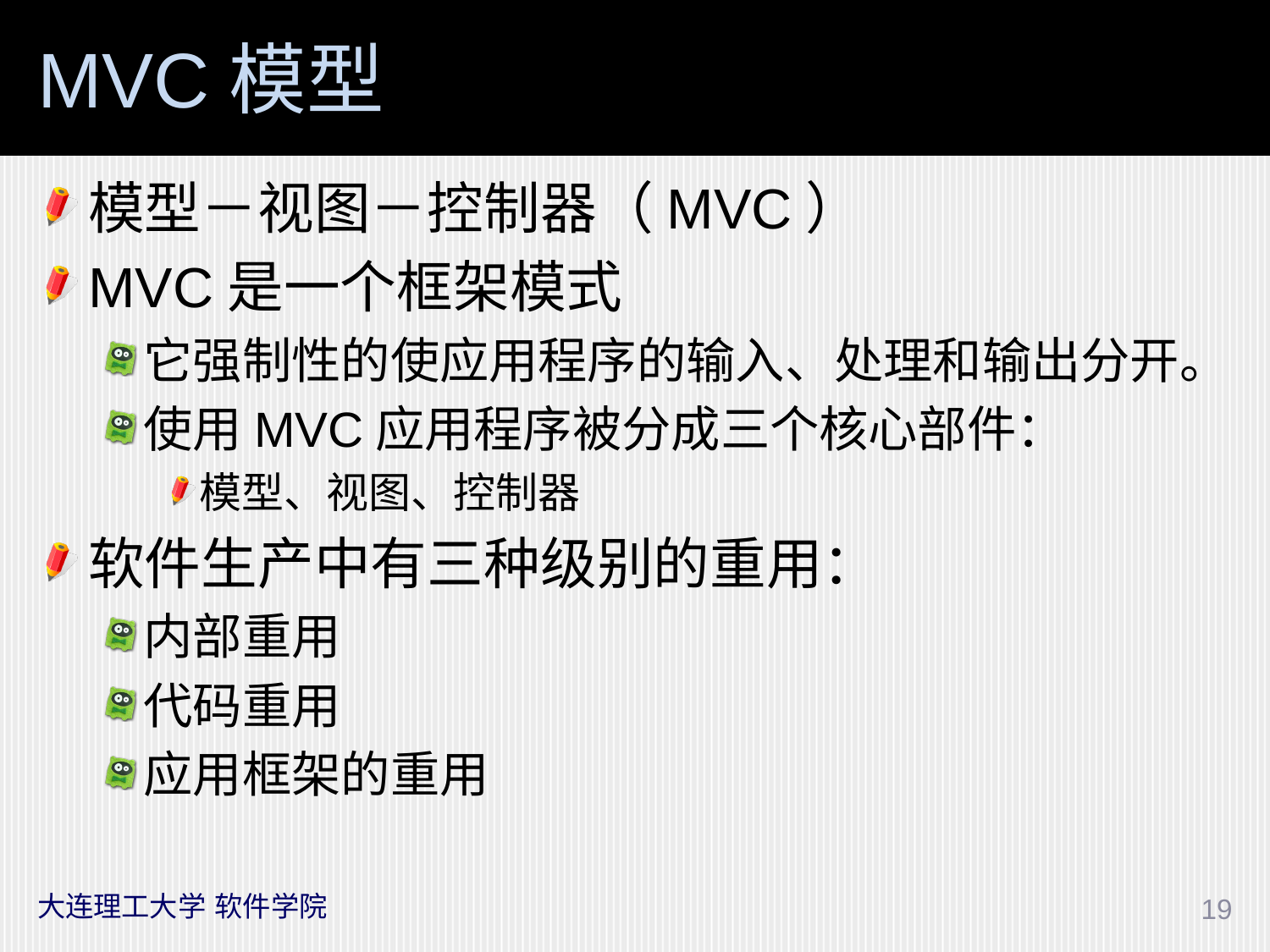

# MVC模型
模型－视图－控制器（MVC）
MVC是一个框架模式
它强制性的使应用程序的输入、处理和输出分开。
使用MVC应用程序被分成三个核心部件：
模型、视图、控制器
软件生产中有三种级别的重用：
内部重用
代码重用
应用框架的重用

大连理工大学 软件学院
19